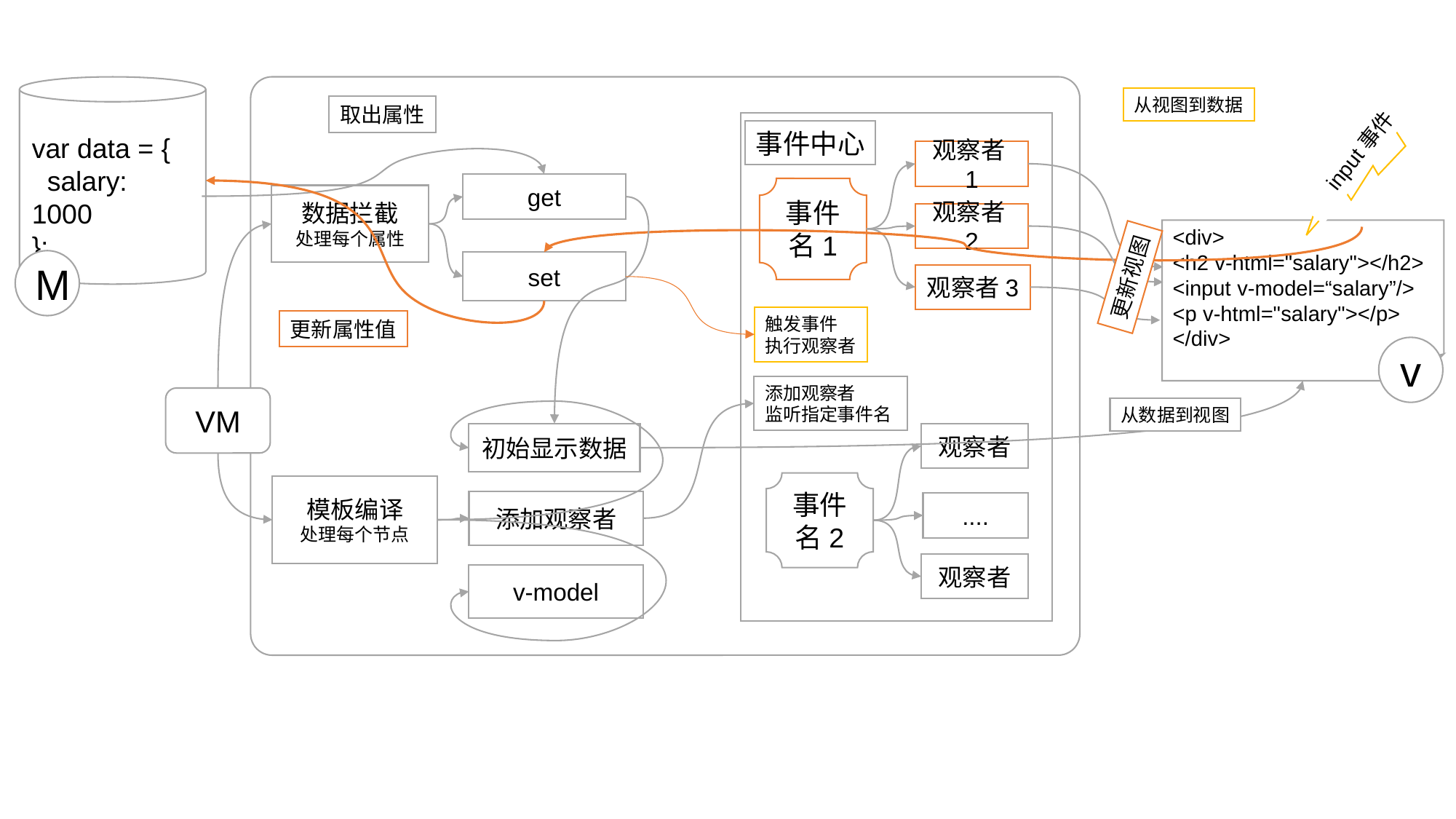

从视图到数据
取出属性

事件中心
var data = {
  salary: 1000
};
input事件
观察者1
get
事件名1
数据拦截
处理每个属性
观察者2
<div>
<h2 v-html="salary"></h2>
<input v-model=“salary”/>
<p v-html="salary"></p>
</div>
M
set
更新视图
观察者3
触发事件
执行观察者
更新属性值
v
添加观察者
监听指定事件名
VM
从数据到视图
初始显示数据
观察者
事件名2
模板编译
处理每个节点
添加观察者
....
观察者
v-model